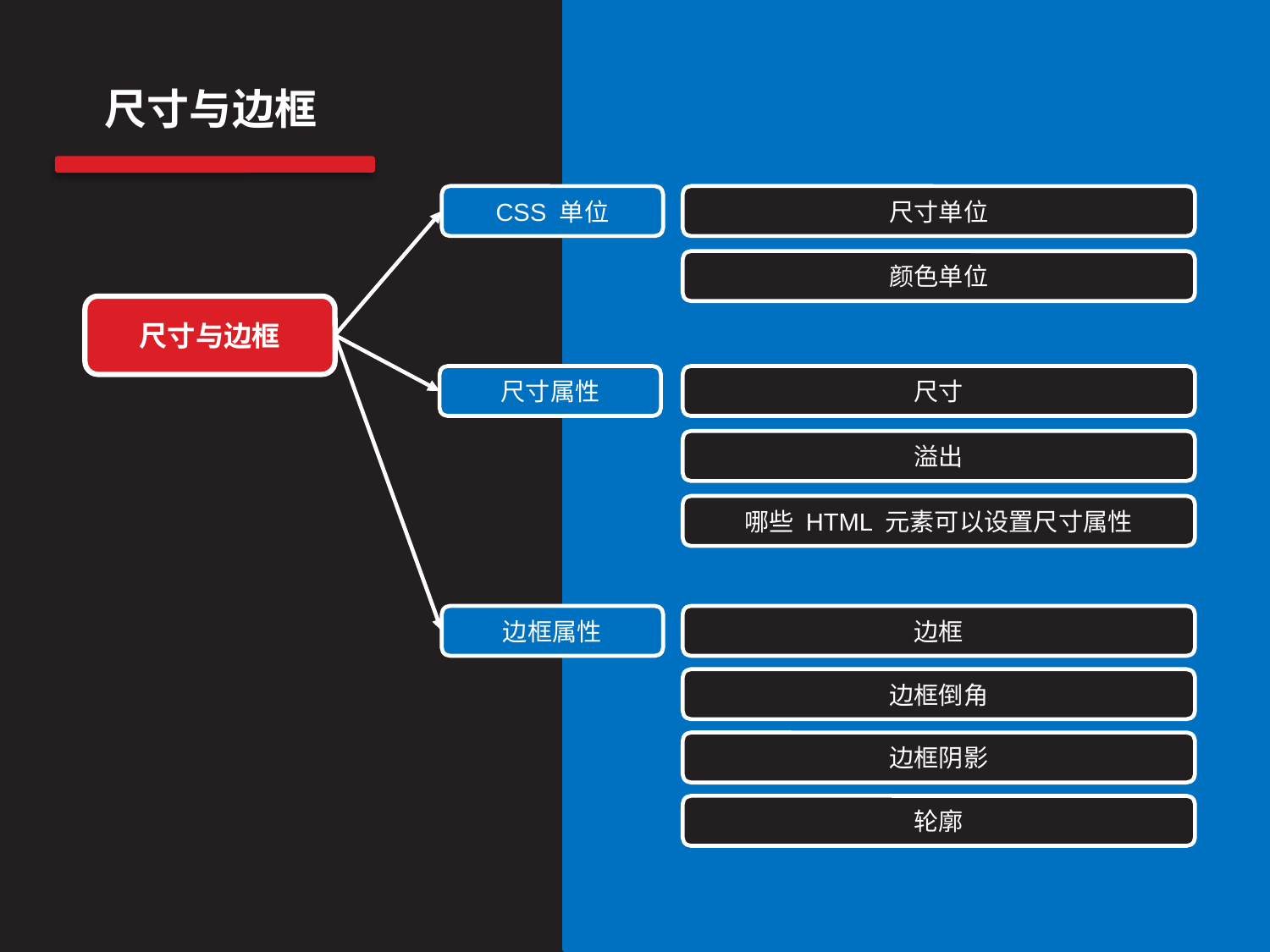

尺寸与边框

CSS 单位
尺寸单位
颜色单位
尺寸与边框
尺寸属性
尺寸
溢出
哪些 HTML 元素可以设置尺寸属性
边框属性
边框
边框倒角
边框阴影
轮廓